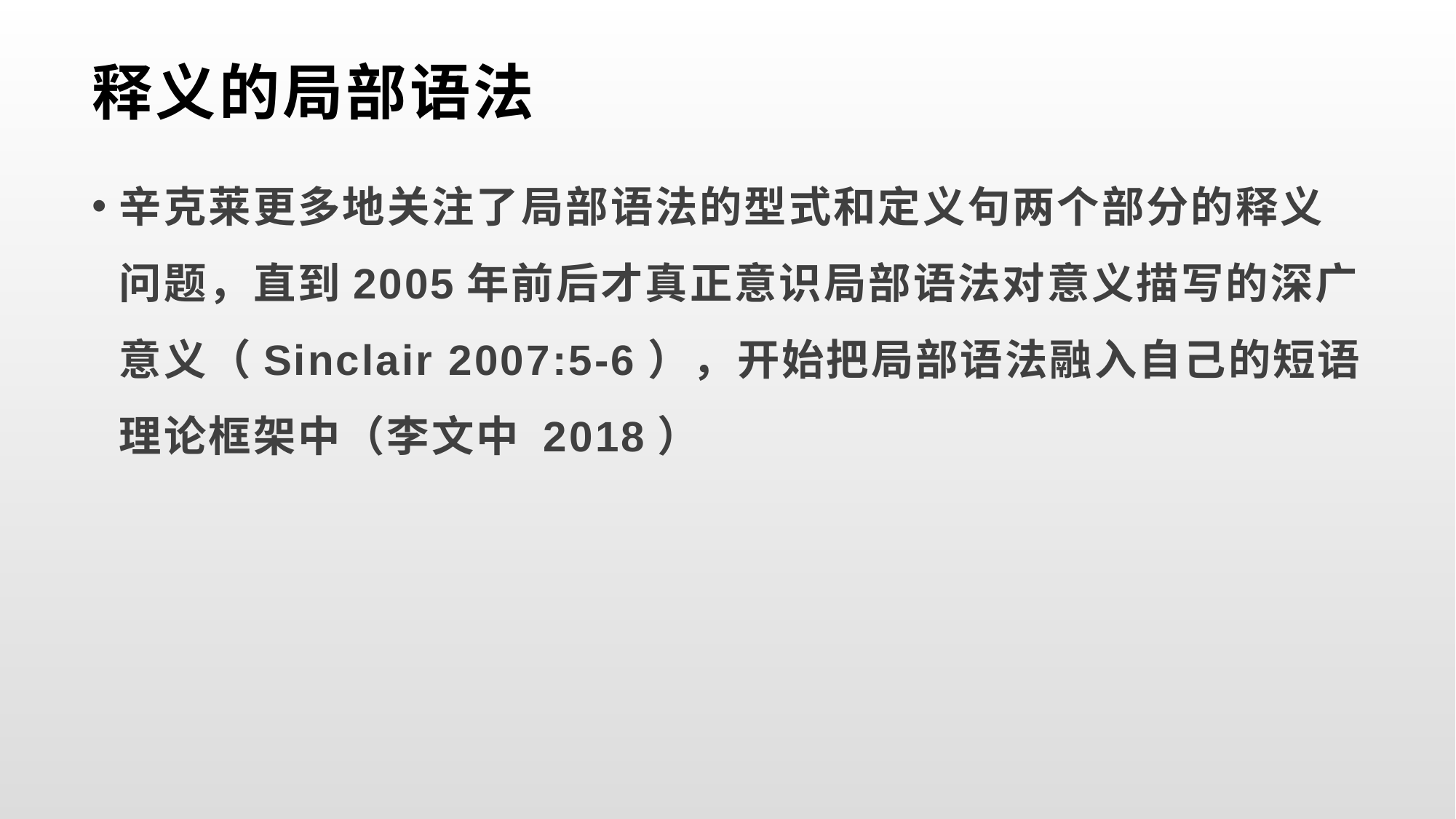

# 释义的局部语法
辛克莱更多地关注了局部语法的型式和定义句两个部分的释义问题，直到2005年前后才真正意识局部语法对意义描写的深广意义（Sinclair 2007:5-6），开始把局部语法融入自己的短语理论框架中（李文中 2018）